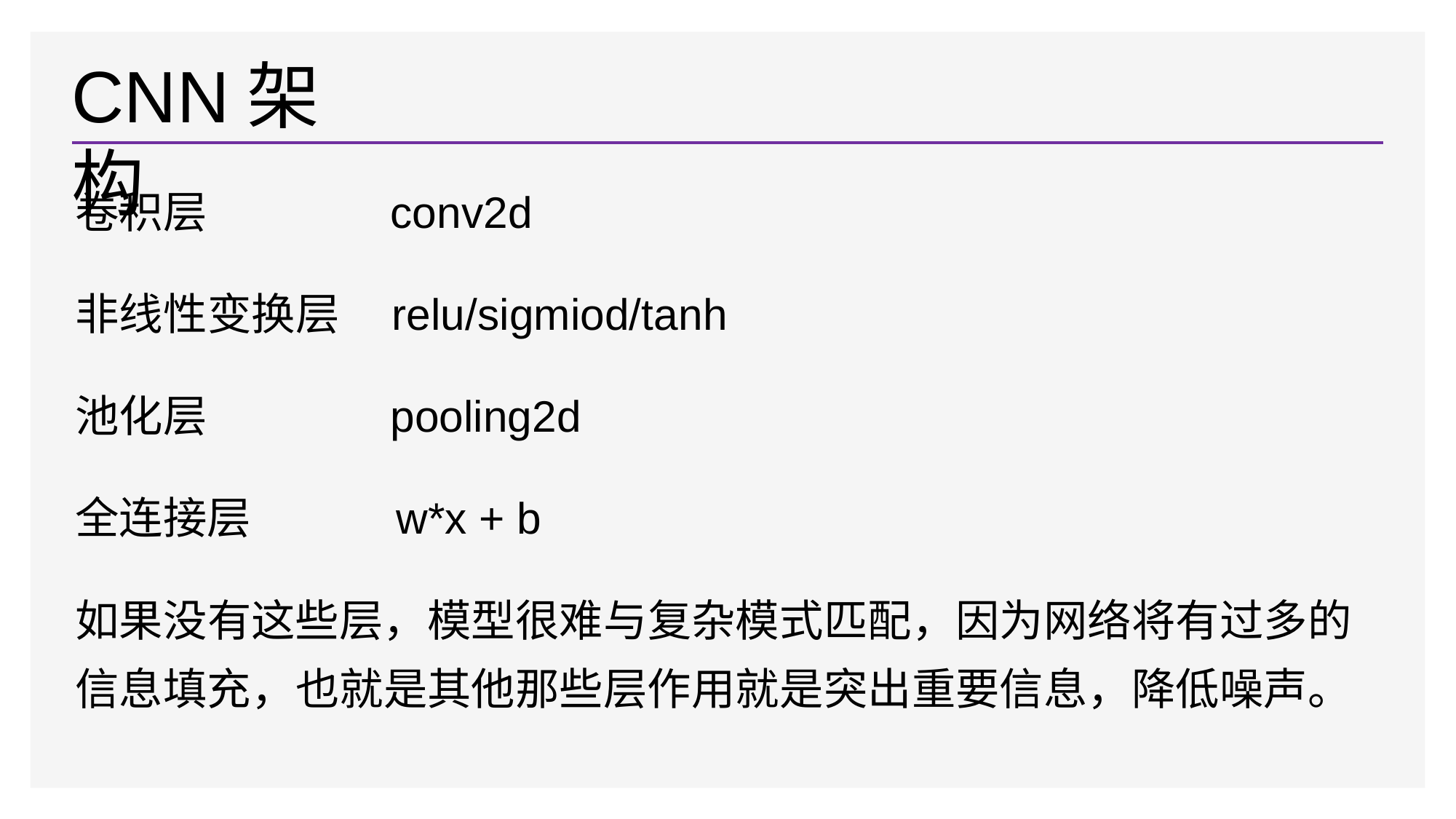

# CNN架构
卷积层
非线性变换层 池化层
全连接层
conv2d
relu/sigmiod/tanh  pooling2d
w*x + b
如果没有这些层，模型很难与复杂模式匹配，因为网络将有过多的 信息填充，也就是其他那些层作用就是突出重要信息，降低噪声。